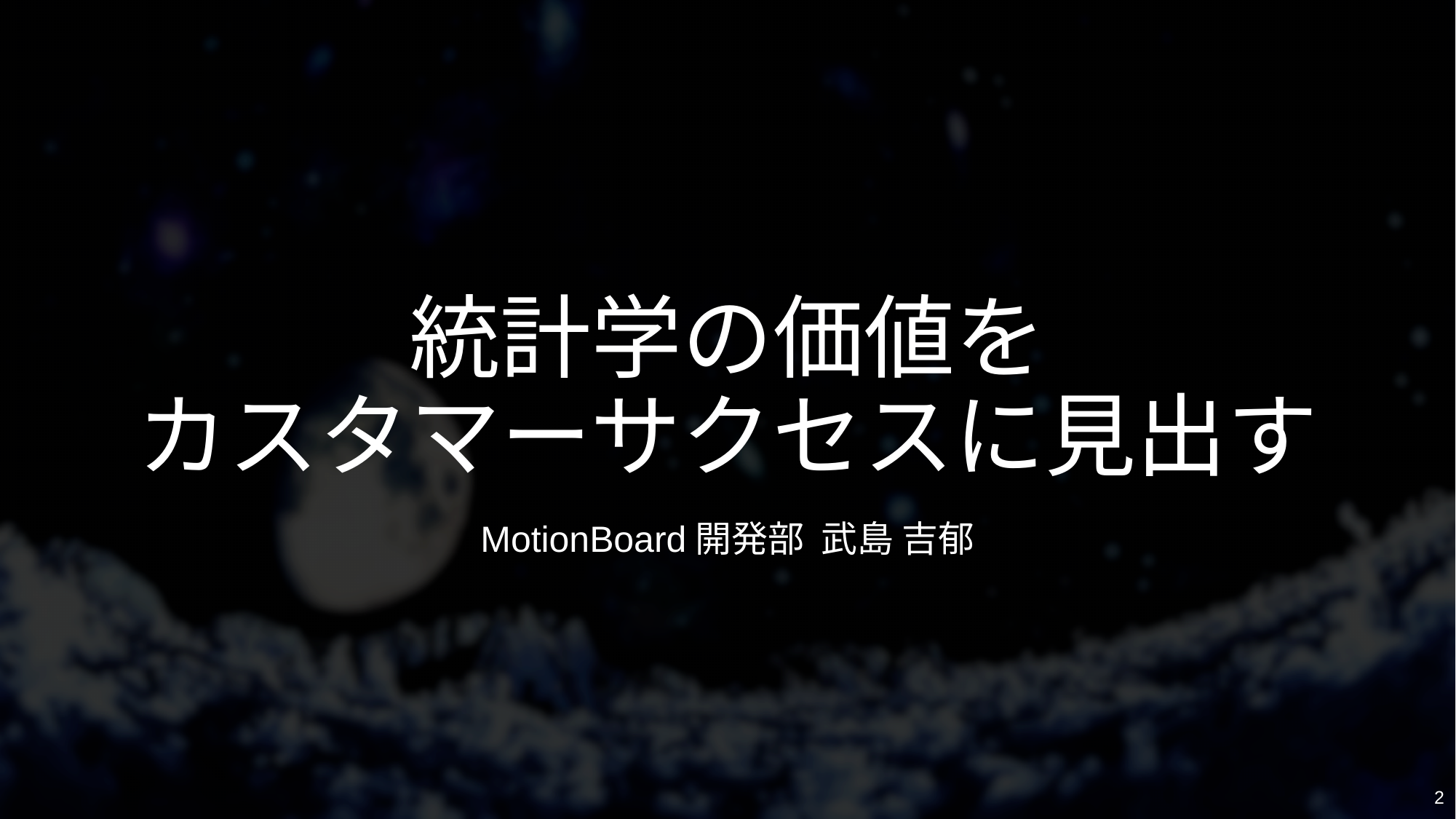

# 統計学の価値を カスタマーサクセスに見出す
MotionBoard開発部  武島 吉郁
2